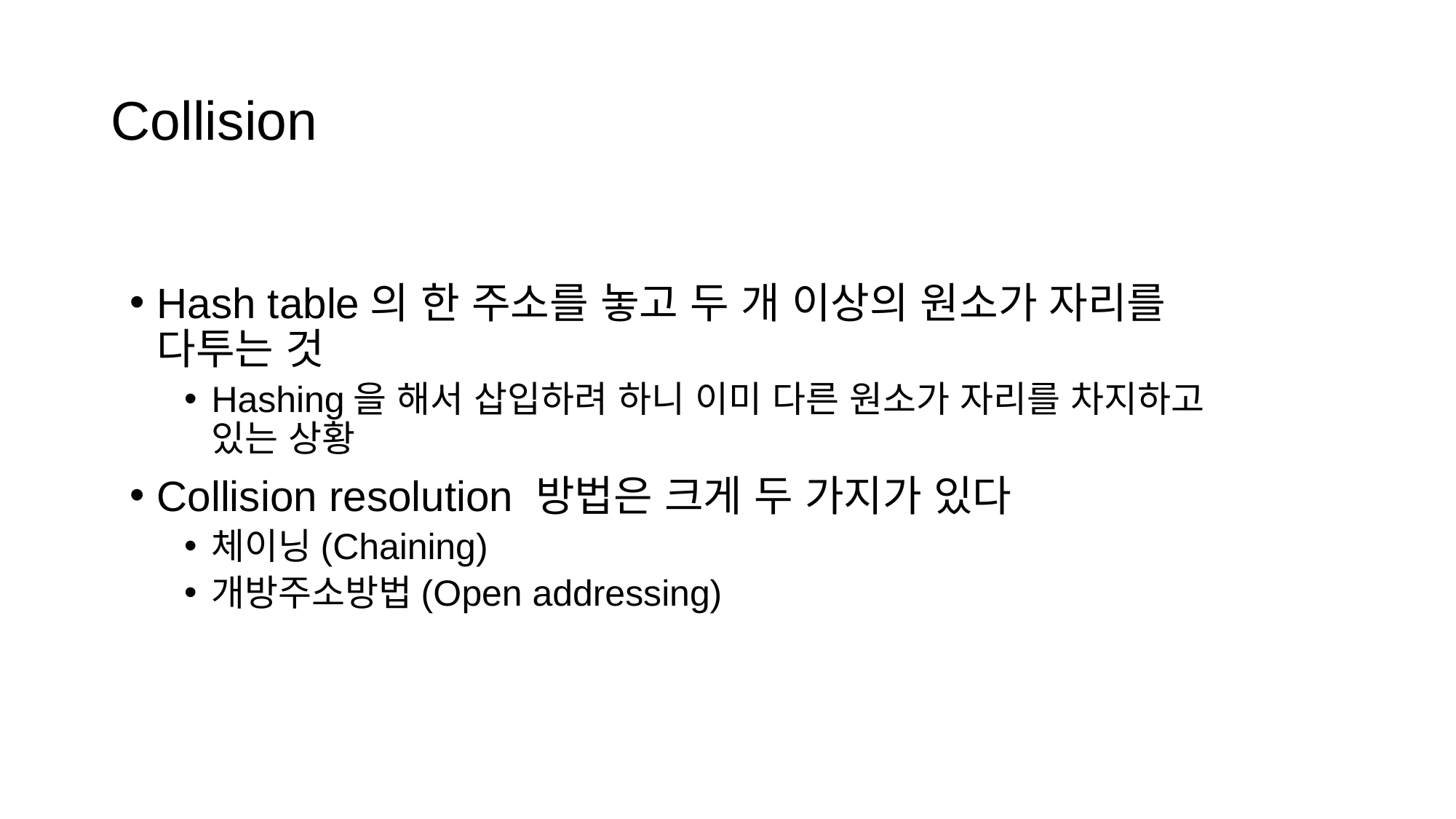

# Collision
Hash table의 한 주소를 놓고 두 개 이상의 원소가 자리를 다투는 것
Hashing을 해서 삽입하려 하니 이미 다른 원소가 자리를 차지하고 있는 상황
Collision resolution 방법은 크게 두 가지가 있다
체이닝(Chaining)
개방주소방법(Open addressing)